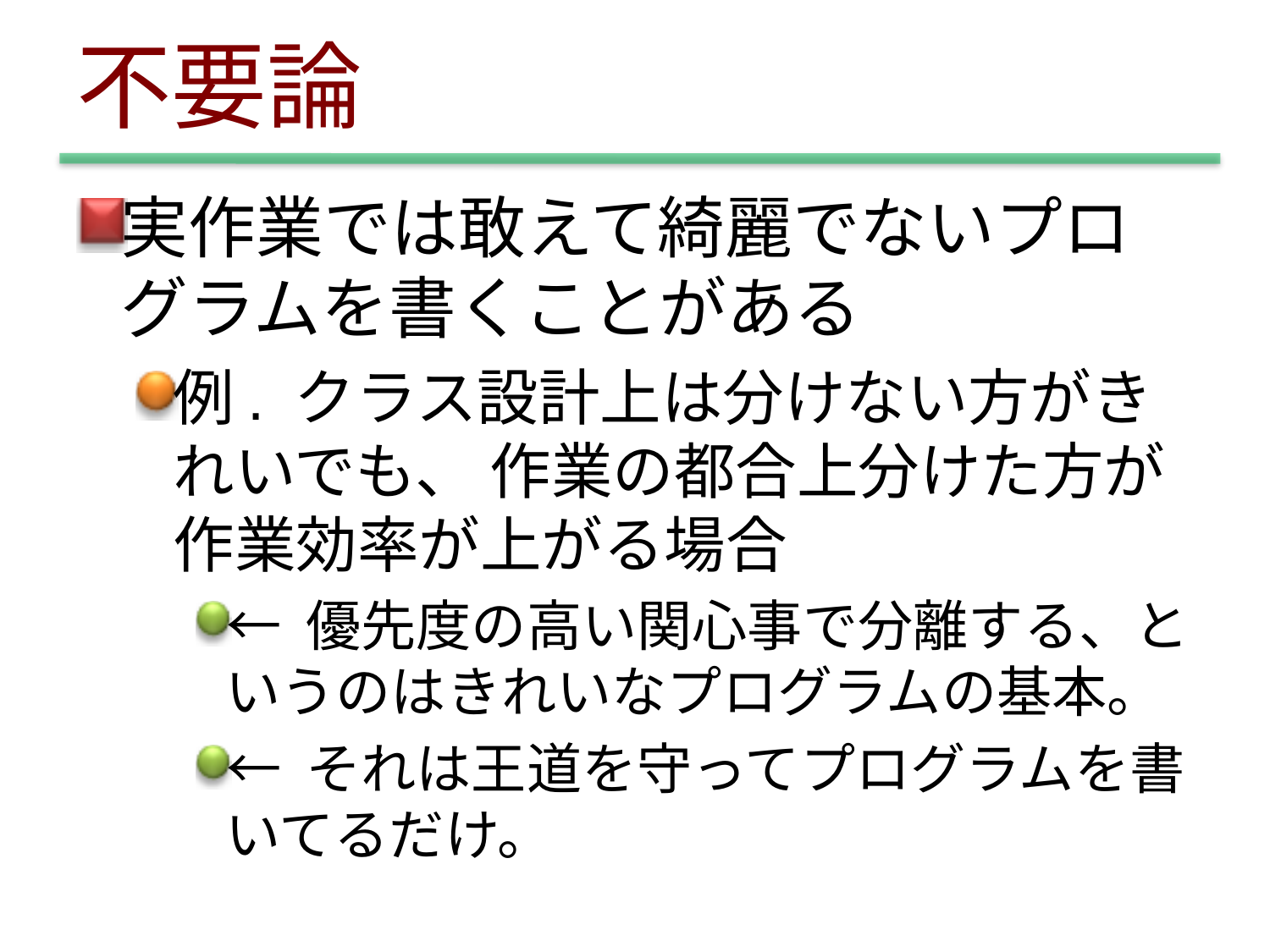

# 不要論
実作業では敢えて綺麗でないプログラムを書くことがある
例. クラス設計上は分けない方がきれいでも、 作業の都合上分けた方が作業効率が上がる場合
← 優先度の高い関心事で分離する、というのはきれいなプログラムの基本。
← それは王道を守ってプログラムを書いてるだけ。